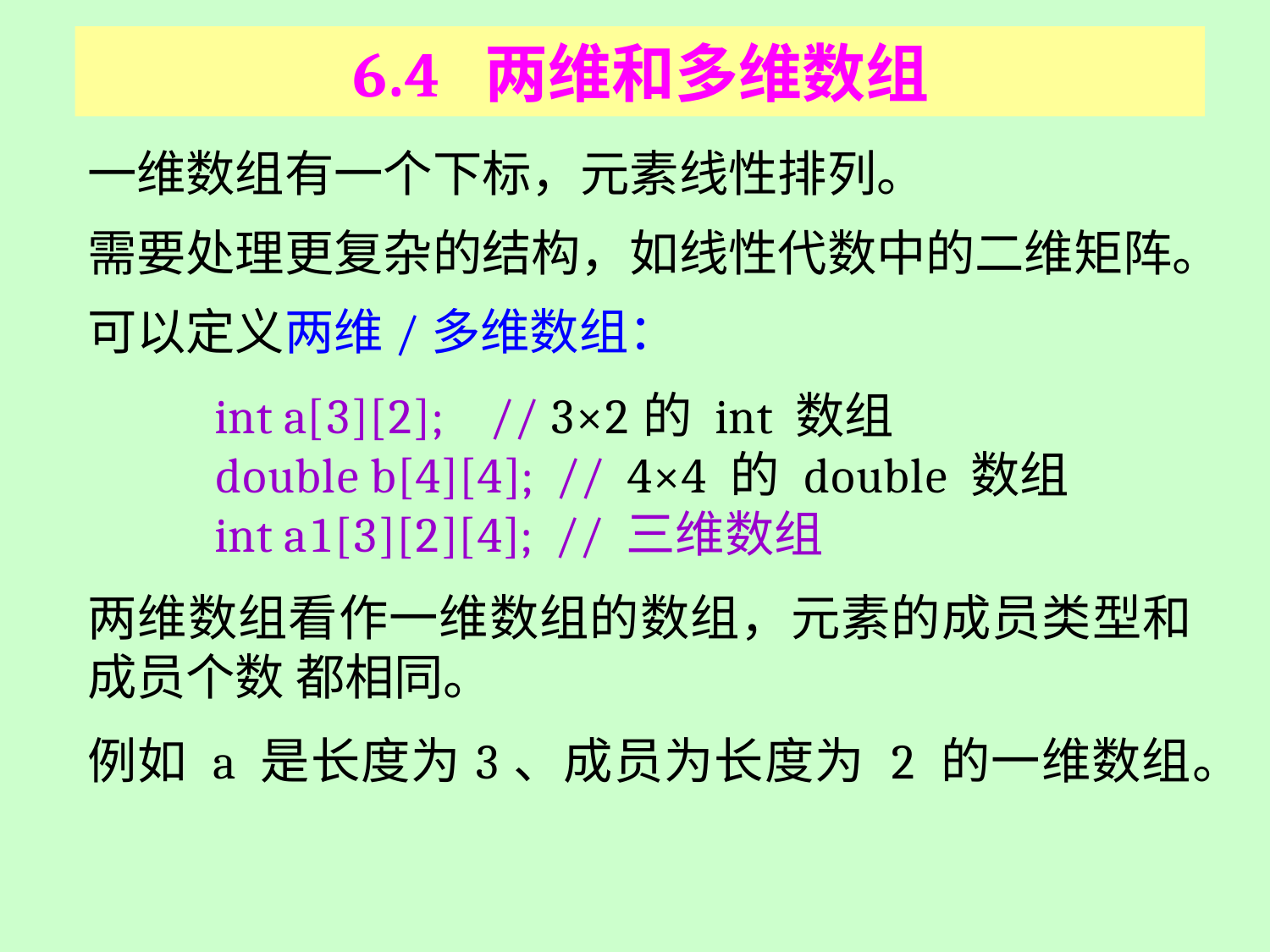

# 6.4  两维和多维数组
一维数组有一个下标，元素线性排列。
需要处理更复杂的结构，如线性代数中的二维矩阵。
可以定义两维/多维数组：
	int a[3][2];	  // 3×2的 int 数组
	double b[4][4];  //  4×4 的 double 数组
	int a1[3][2][4];  // 三维数组
两维数组看作一维数组的数组，元素的成员类型和 成员个数 都相同。
例如 a 是长度为3、成员为长度为 2 的一维数组。
63